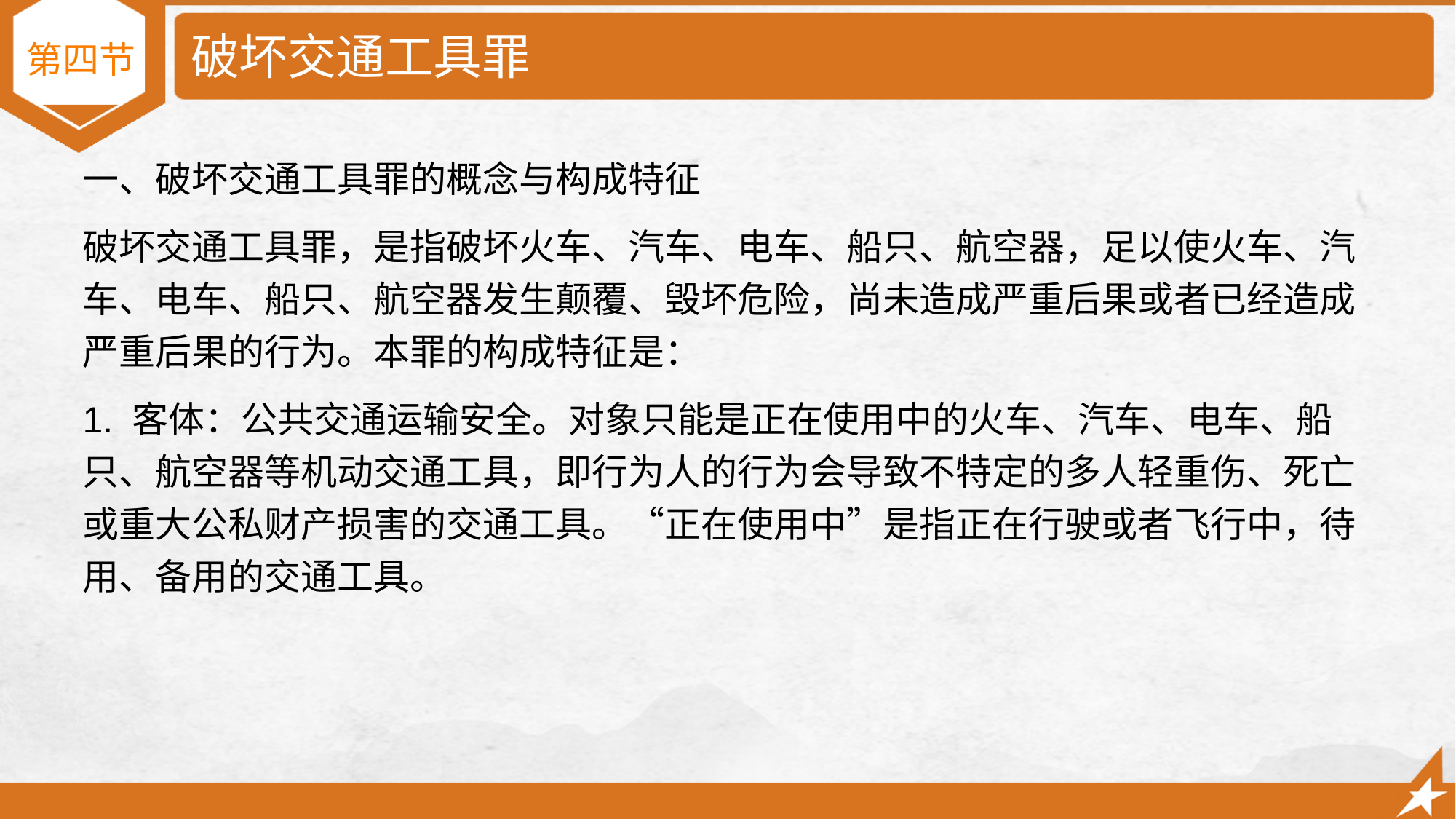

# 破坏交通工具罪
第四节
一、破坏交通工具罪的概念与构成特征
破坏交通工具罪，是指破坏火车、汽车、电车、船只、航空器，足以使火车、汽车、电车、船只、航空器发生颠覆、毁坏危险，尚未造成严重后果或者已经造成严重后果的行为。本罪的构成特征是：
1. 客体：公共交通运输安全。对象只能是正在使用中的火车、汽车、电车、船只、航空器等机动交通工具，即行为人的行为会导致不特定的多人轻重伤、死亡或重大公私财产损害的交通工具。“正在使用中”是指正在行驶或者飞行中，待用、备用的交通工具。